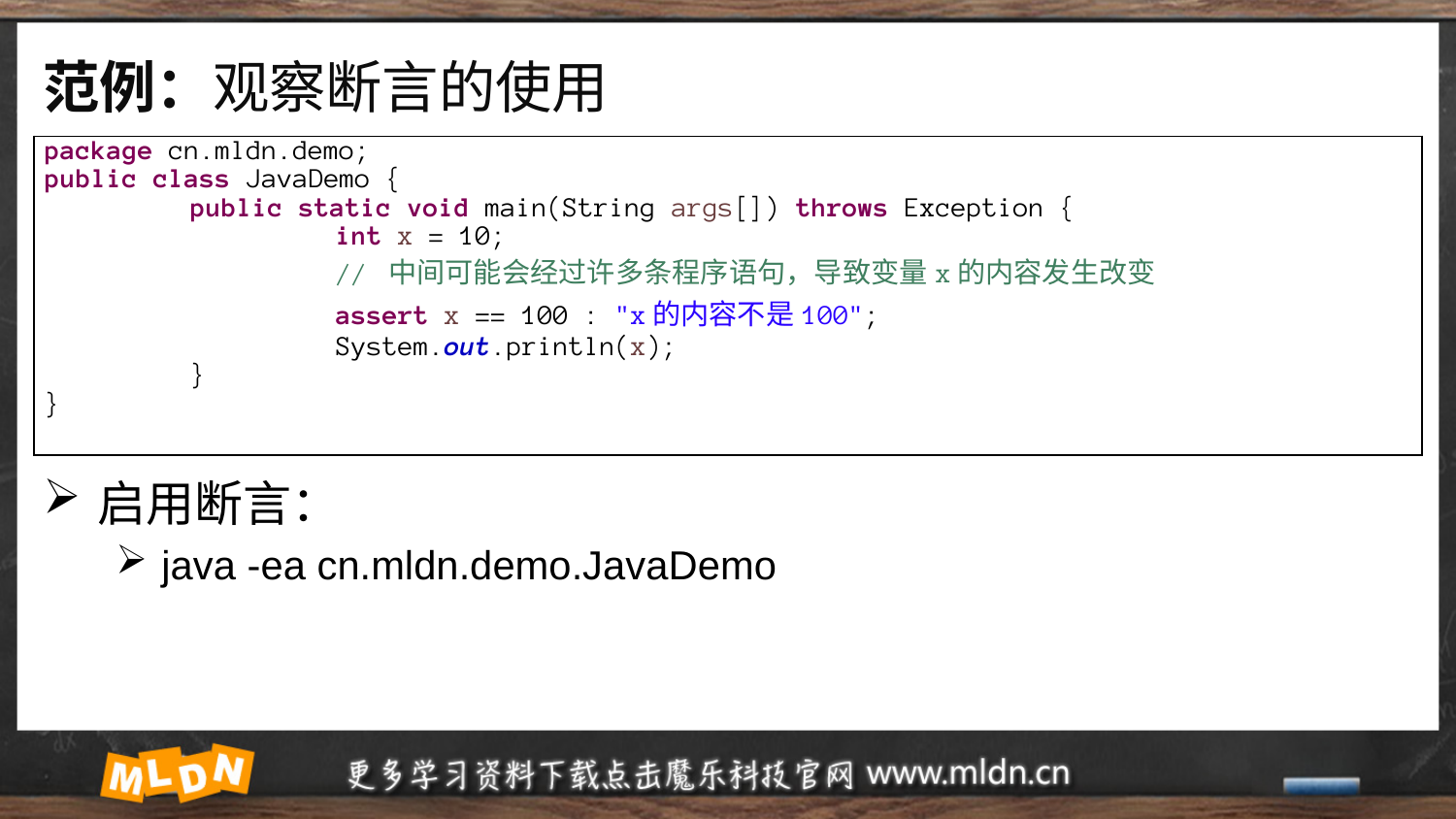

# 范例：观察断言的使用
| package cn.mldn.demo; public class JavaDemo { public static void main(String args[]) throws Exception { int x = 10; // 中间可能会经过许多条程序语句，导致变量x的内容发生改变 assert x == 100 : "x的内容不是100"; System.out.println(x); } } |
| --- |
启用断言：
java -ea cn.mldn.demo.JavaDemo